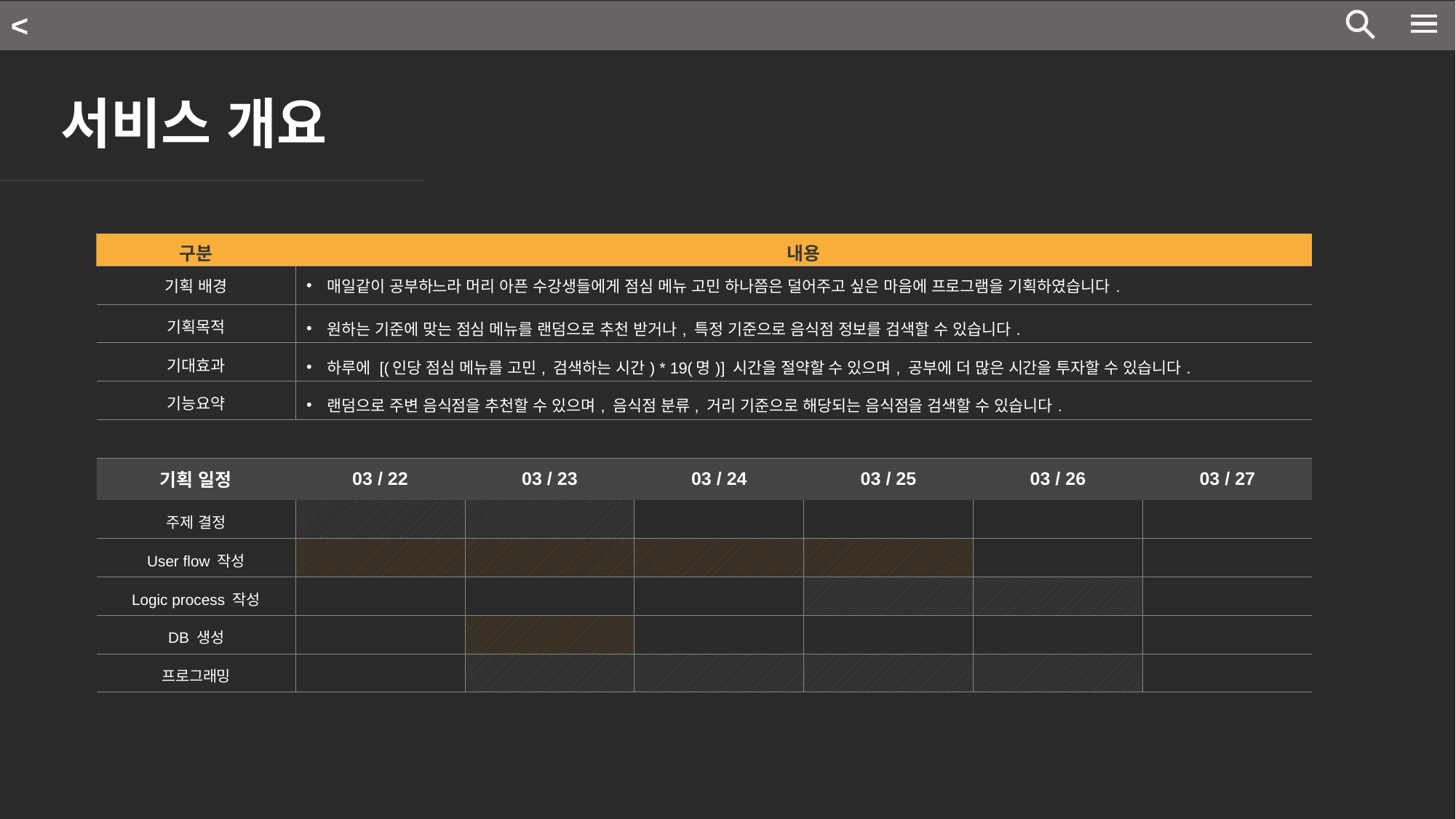

<

서비스 개요
| 구분 | 내용 |  |  |  |  |  |
| --- | --- | --- | --- | --- | --- | --- |
| 기획 배경 | 매일같이 공부하느라 머리 아픈 수강생들에게 점심 메뉴 고민 하나쯤은 덜어주고 싶은 마음에 프로그램을 기획하였습니다. |  |  |  |  |  |
| 기획목적 | 원하는 기준에 맞는 점심 메뉴를 랜덤으로 추천 받거나, 특정 기준으로 음식점 정보를 검색할 수 있습니다. |  |  |  |  |  |
| 기대효과 | 하루에 [(인당 점심 메뉴를 고민, 검색하는 시간) \* 19(명)] 시간을 절약할 수 있으며, 공부에 더 많은 시간을 투자할 수 있습니다. |  |  |  |  |  |
| 기능요약 | 랜덤으로 주변 음식점을 추천할 수 있으며, 음식점 분류, 거리 기준으로 해당되는 음식점을 검색할 수 있습니다. |  |  |  |  |  |
|  |  |  |  |  |  |  |
| 기획 일정 | 03 / 22 | 03 / 23 | 03 / 24 | 03 / 25 | 03 / 26 | 03 / 27 |
| 주제 결정 |  |  |  |  |  |  |
| User flow 작성 |  |  |  |  |  |  |
| Logic process 작성 |  |  |  |  |  |  |
| DB 생성 |  |  |  |  |  |  |
| 프로그래밍 |  |  |  |  |  |  |